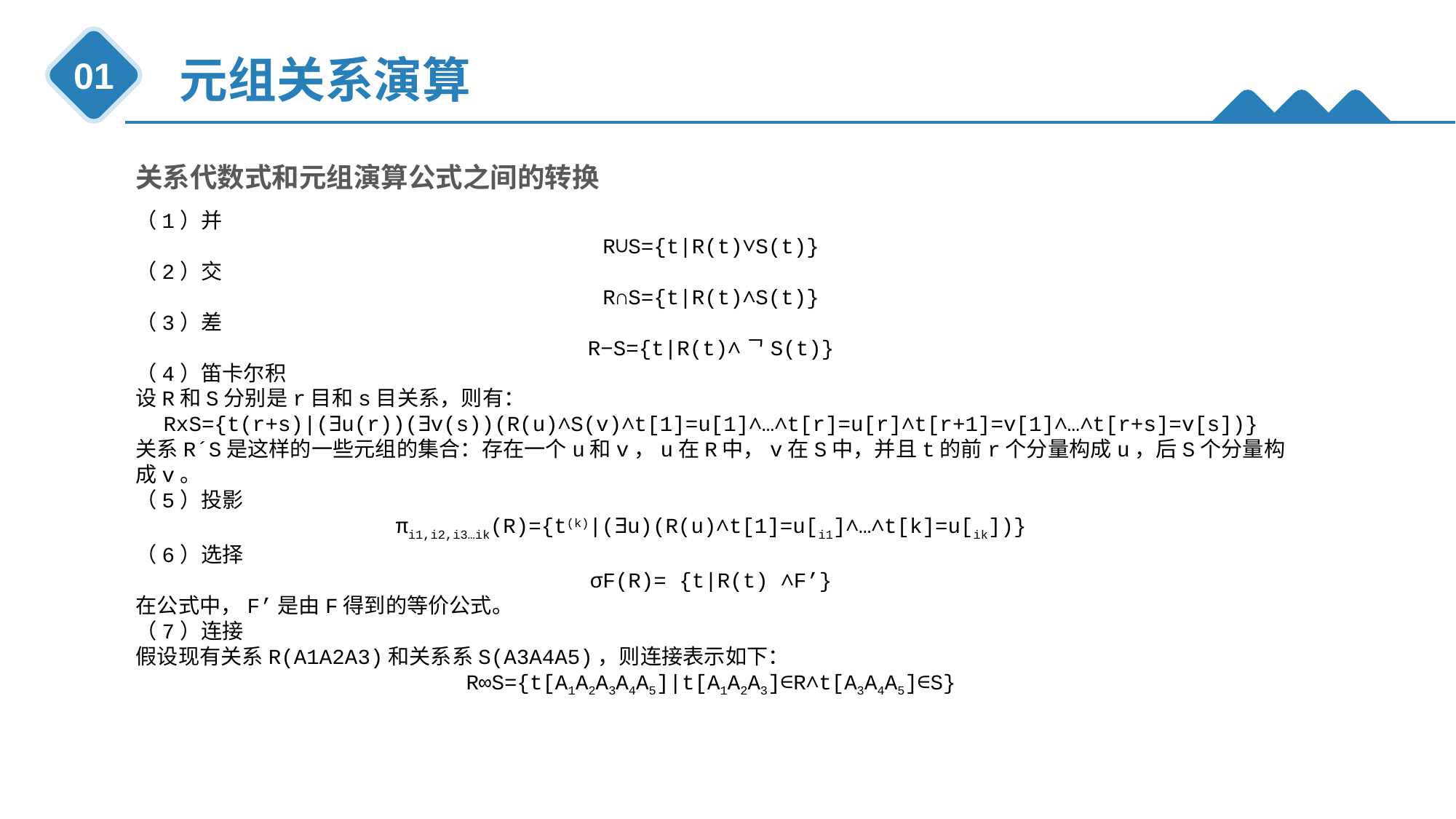

元组关系演算
01

关系代数式和元组演算公式之间的转换
（1）并
R∪S={t|R(t)∨S(t)}
（2）交
R∩S={t|R(t)∧S(t)}
（3）差
R−S={t|R(t)∧ᄀS(t)}
（4）笛卡尔积
设R和S分别是r目和s目关系，则有：
RxS={t(r+s)|(∃u(r))(∃v(s))(R(u)∧S(v)∧t[1]=u[1]∧…∧t[r]=u[r]∧t[r+1]=v[1]∧…∧t[r+s]=v[s])}
关系R´S是这样的一些元组的集合：存在一个u和v，u在R中，v在S中，并且t的前r个分量构成u，后S个分量构成v。
（5）投影
πi1,i2,i3…ik(R)={t(k)|(∃u)(R(u)∧t[1]=u[i1]∧…∧t[k]=u[ik])}
（6）选择
σF(R)= {t|R(t) ∧F’}
在公式中，F’是由F得到的等价公式。
（7）连接
假设现有关系R(A1A2A3)和关系系S(A3A4A5)，则连接表示如下：
R∞S={t[A1A2A3A4A5]|t[A1A2A3]∈R∧t[A3A4A5]∈S}